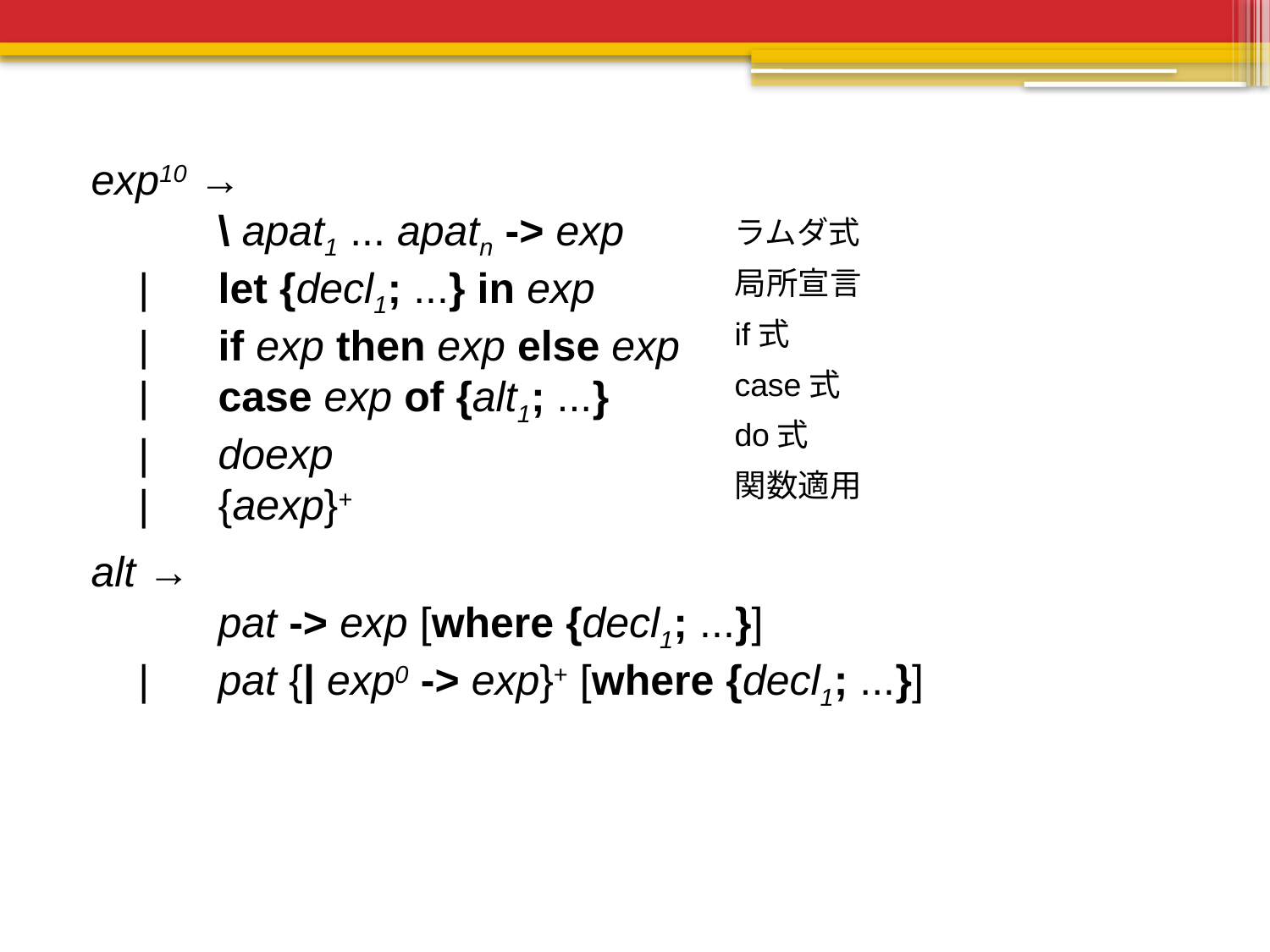

exp10 →
	\ apat1 ... apatn -> exp
    |	let {decl1; ...} in exp
    |	if exp then exp else exp
    |	case exp of {alt1; ...}
    |	doexp
    |	{aexp}+
alt →
	pat -> exp [where {decl1; ...}]
    |	pat {| exp0 -> exp}+ [where {decl1; ...}]
ラムダ式
局所宣言
if式
case式
do式
関数適用